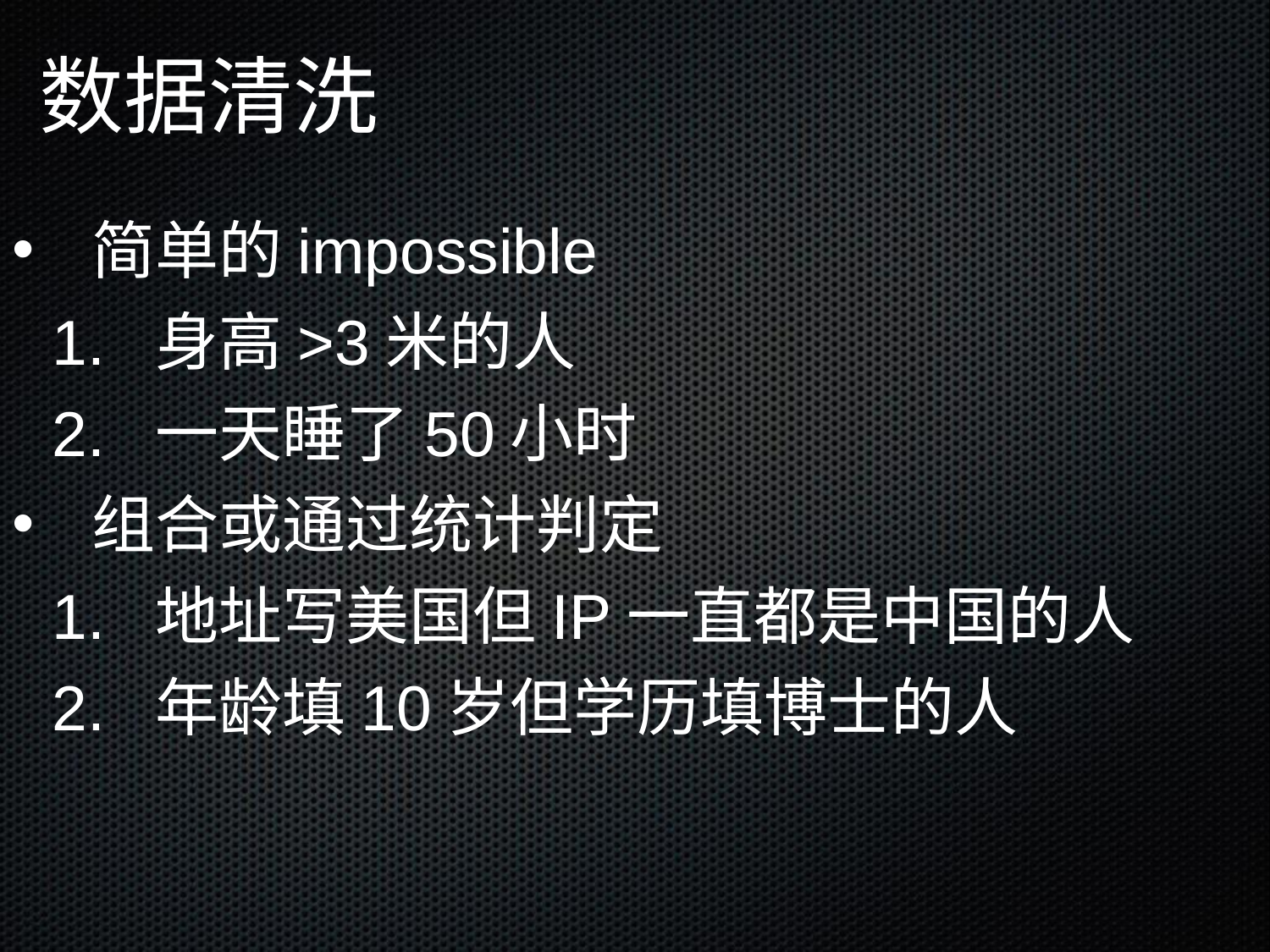

数据清洗
简单的impossible
身高>3米的人
一天睡了50小时
组合或通过统计判定
地址写美国但IP一直都是中国的人
年龄填10岁但学历填博士的人